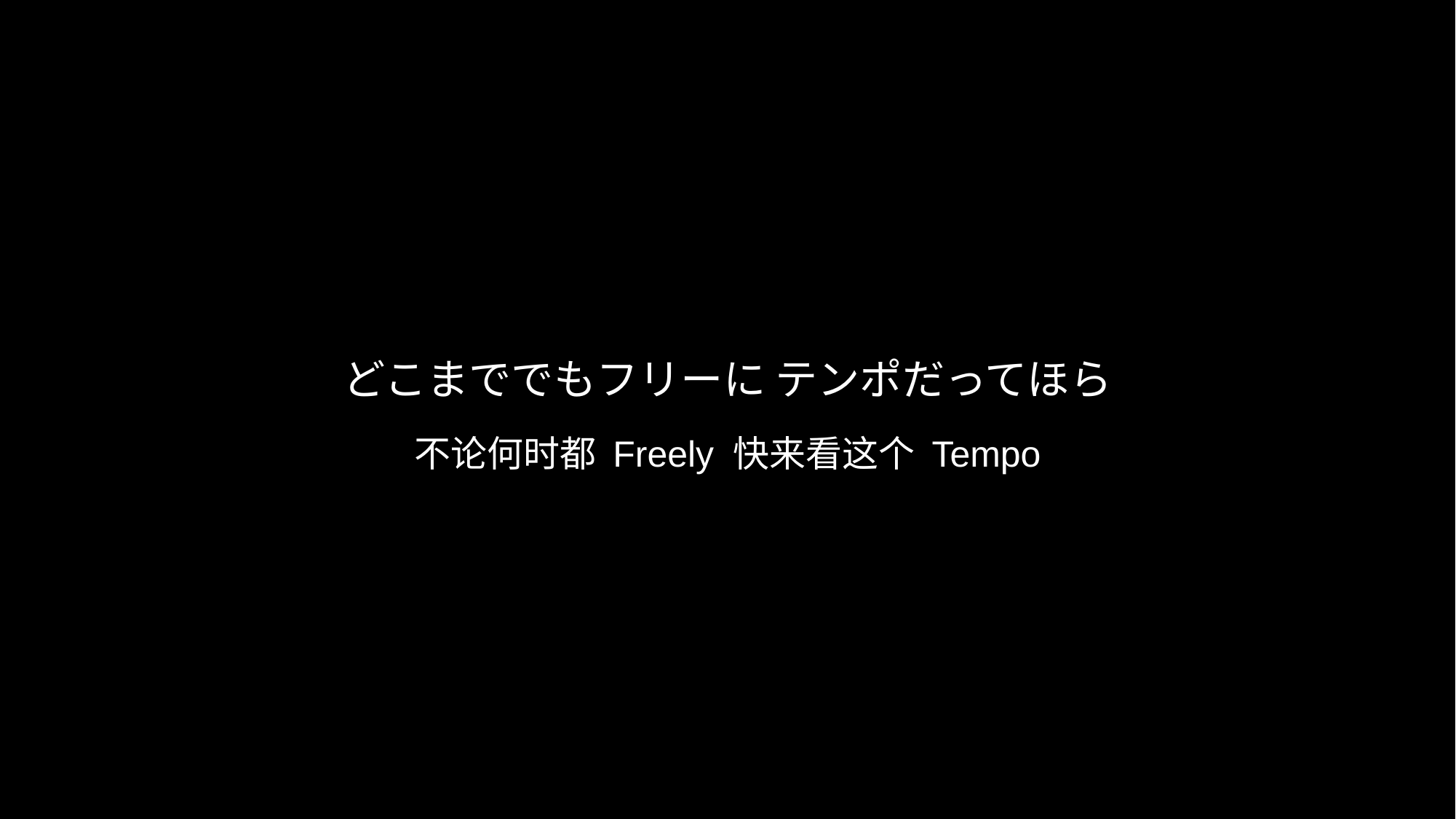

# どこまででもフリーに テンポだってほら
不论何时都 Freely 快来看这个 Tempo